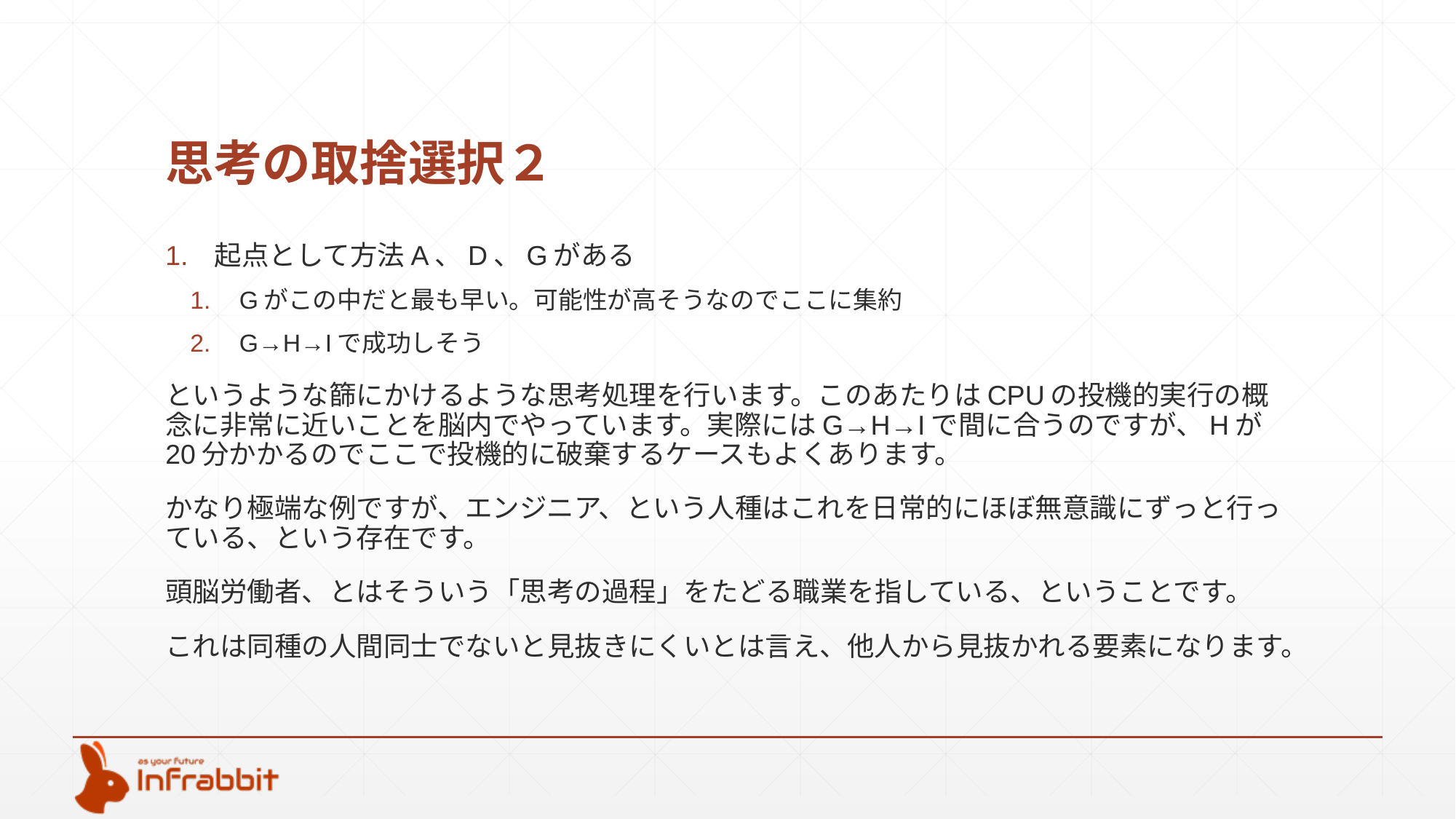

# 思考の取捨選択２
起点として方法A、D、Gがある
Gがこの中だと最も早い。可能性が高そうなのでここに集約
G→H→Iで成功しそう
というような篩にかけるような思考処理を行います。このあたりはCPUの投機的実行の概念に非常に近いことを脳内でやっています。実際にはG→H→Iで間に合うのですが、Hが20分かかるのでここで投機的に破棄するケースもよくあります。
かなり極端な例ですが、エンジニア、という人種はこれを日常的にほぼ無意識にずっと行っている、という存在です。
頭脳労働者、とはそういう「思考の過程」をたどる職業を指している、ということです。
これは同種の人間同士でないと見抜きにくいとは言え、他人から見抜かれる要素になります。